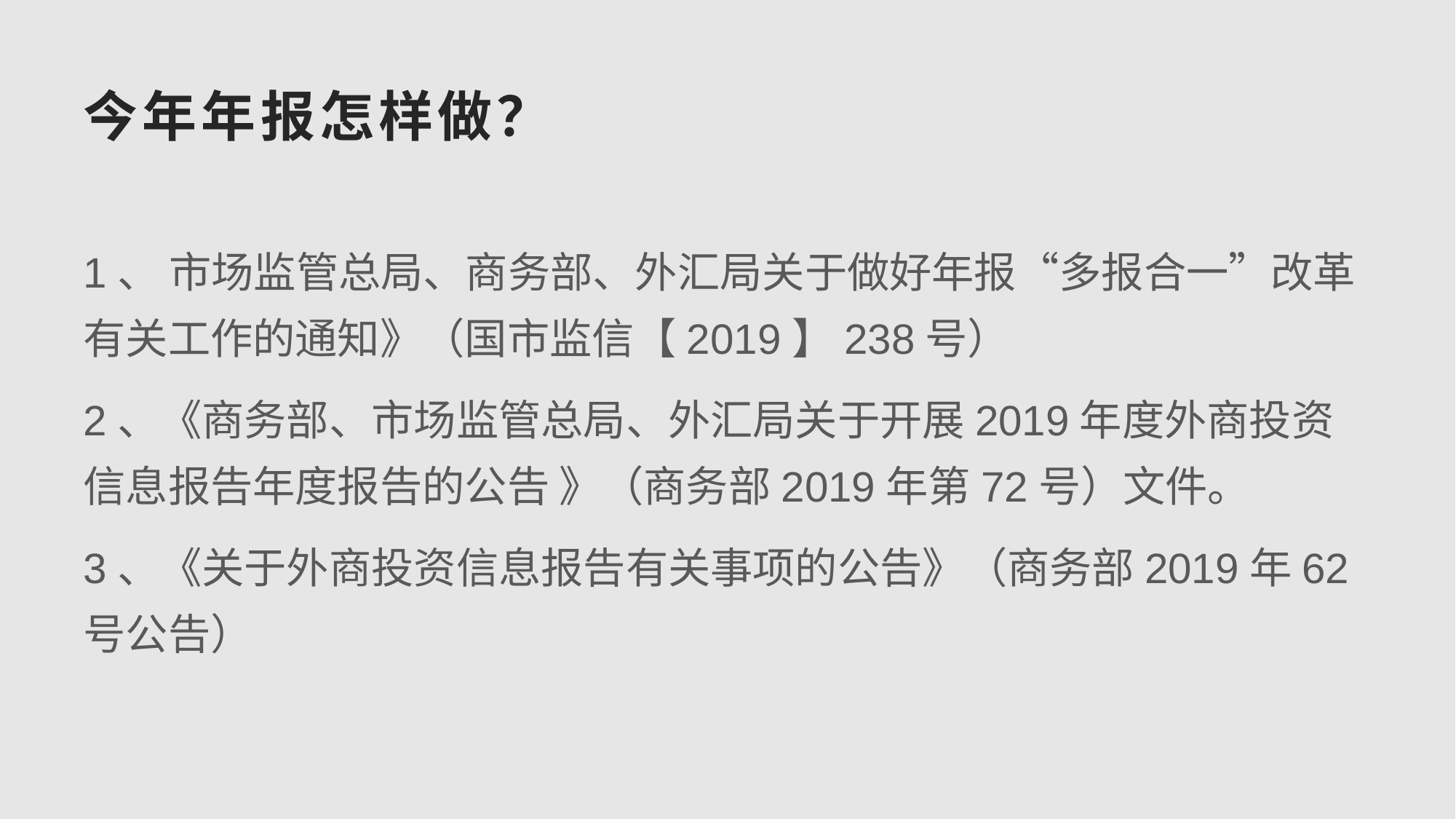

# 今年年报怎样做？
1、 市场监管总局、商务部、外汇局关于做好年报“多报合一”改革有关工作的通知》（国市监信【2019】238号）
2、《商务部、市场监管总局、外汇局关于开展2019年度外商投资信息报告年度报告的公告 》（商务部2019年第72号）文件。
3、《关于外商投资信息报告有关事项的公告》（商务部2019年62号公告）